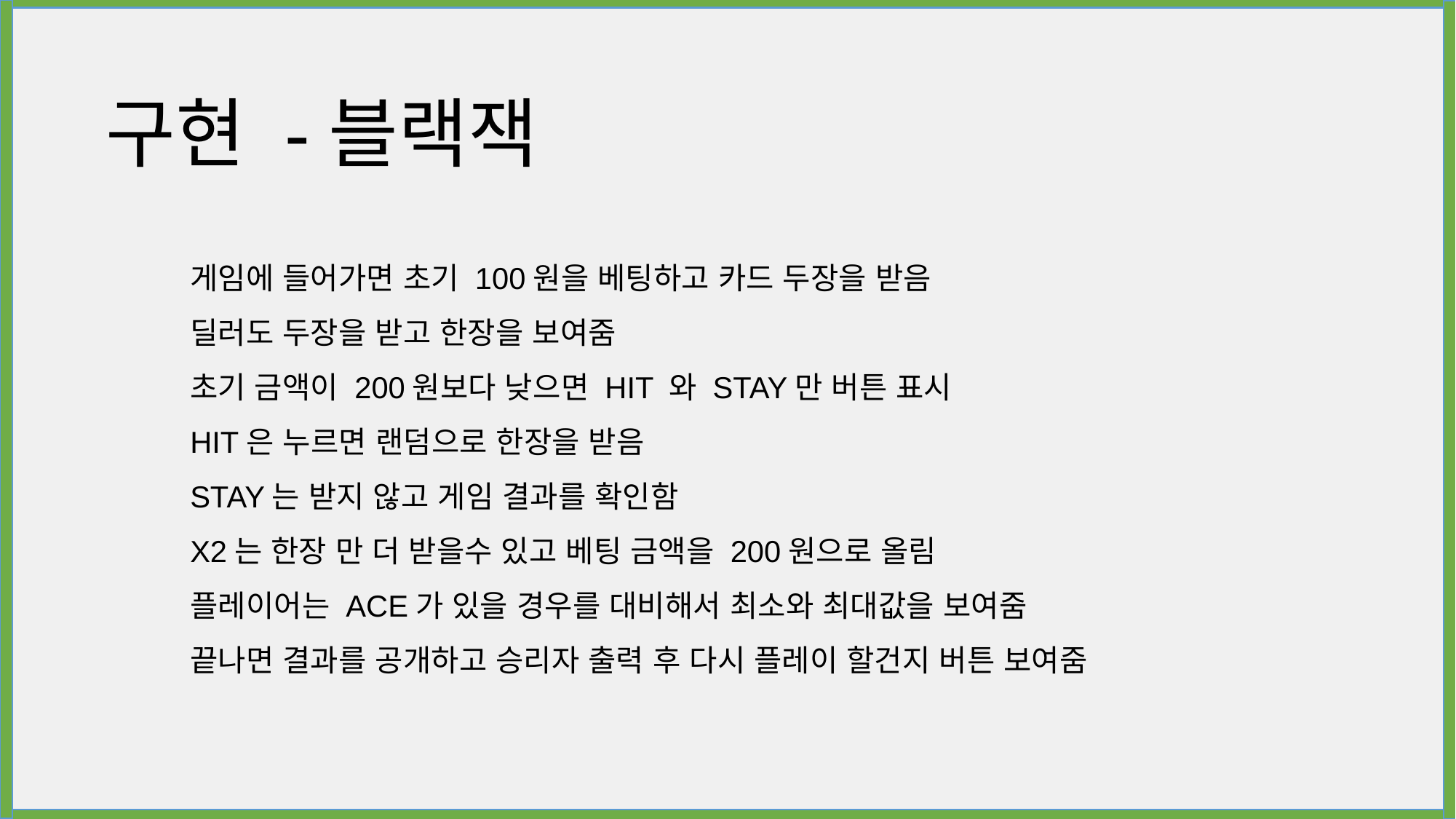

구현 -블랙잭
게임에 들어가면 초기 100원을 베팅하고 카드 두장을 받음
딜러도 두장을 받고 한장을 보여줌
초기 금액이 200원보다 낮으면 HIT 와 STAY만 버튼 표시
HIT은 누르면 랜덤으로 한장을 받음
STAY는 받지 않고 게임 결과를 확인함
X2는 한장 만 더 받을수 있고 베팅 금액을 200원으로 올림
플레이어는 ACE가 있을 경우를 대비해서 최소와 최대값을 보여줌
끝나면 결과를 공개하고 승리자 출력 후 다시 플레이 할건지 버튼 보여줌